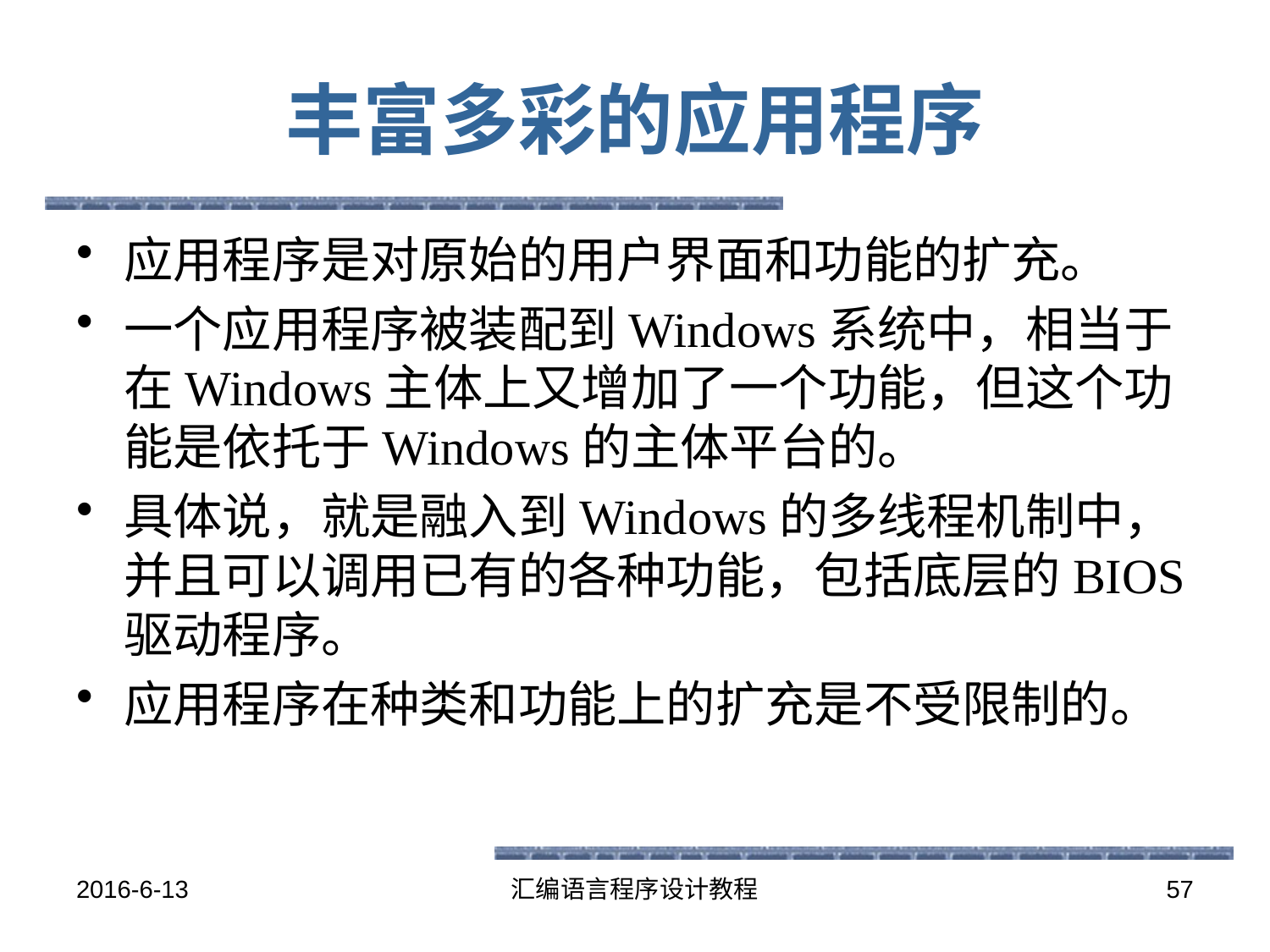

# 丰富多彩的应用程序
应用程序是对原始的用户界面和功能的扩充。
一个应用程序被装配到Windows系统中，相当于在Windows主体上又增加了一个功能，但这个功能是依托于Windows的主体平台的。
具体说，就是融入到Windows的多线程机制中，并且可以调用已有的各种功能，包括底层的BIOS驱动程序。
应用程序在种类和功能上的扩充是不受限制的。
2016-6-13
汇编语言程序设计教程
57